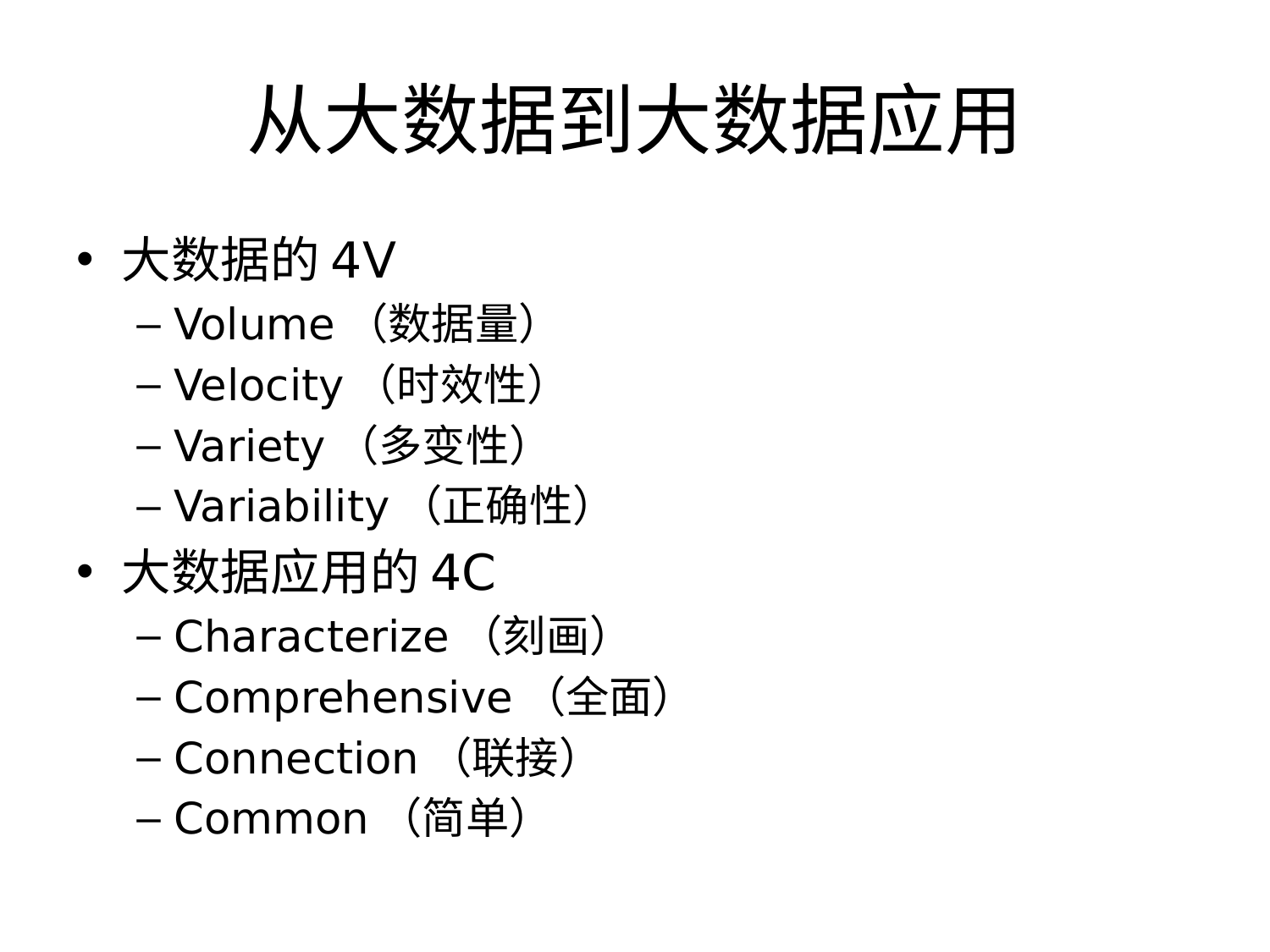

# 从大数据到大数据应用
大数据的4V
Volume（数据量）
Velocity（时效性）
Variety（多变性）
Variability（正确性）
大数据应用的4C
Characterize（刻画）
Comprehensive（全面）
Connection（联接）
Common（简单）